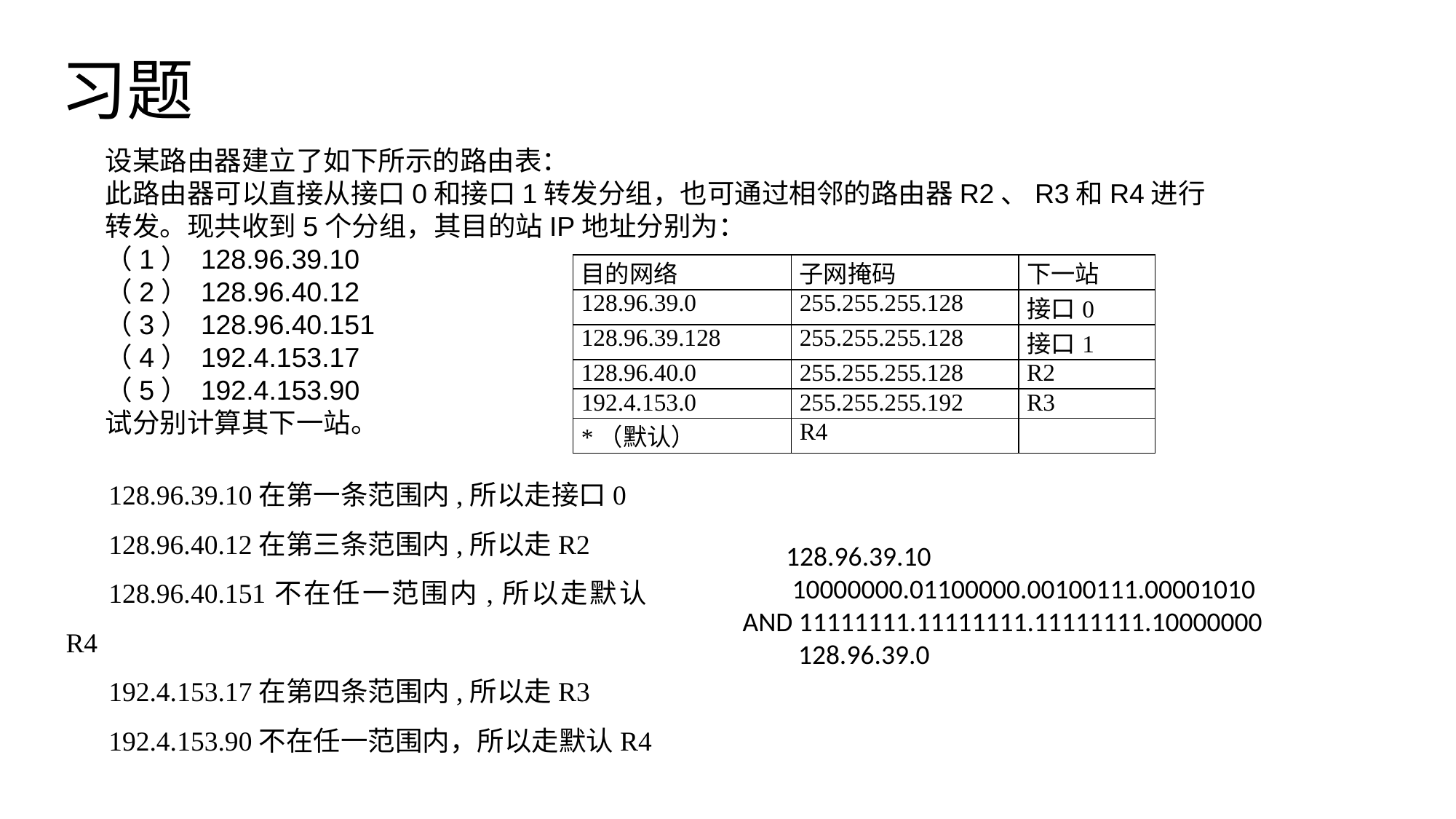

# 习题
设某路由器建立了如下所示的路由表：
此路由器可以直接从接口0和接口1转发分组，也可通过相邻的路由器R2、R3和R4进行转发。现共收到5个分组，其目的站IP地址分别为：
（1） 128.96.39.10
（2） 128.96.40.12
（3） 128.96.40.151
（4） 192.4.153.17
（5） 192.4.153.90
试分别计算其下一站。
| 目的网络 | 子网掩码 | 下一站 |
| --- | --- | --- |
| 128.96.39.0 | 255.255.255.128 | 接口0 |
| 128.96.39.128 | 255.255.255.128 | 接口1 |
| 128.96.40.0 | 255.255.255.128 | R2 |
| 192.4.153.0 | 255.255.255.192 | R3 |
| \*（默认） | R4 |  |
128.96.39.10在第一条范围内,所以走接口0
128.96.40.12在第三条范围内,所以走R2
128.96.40.151不在任一范围内,所以走默认R4
192.4.153.17在第四条范围内,所以走R3
192.4.153.90不在任一范围内，所以走默认R4
       128.96.39.10
        10000000.01100000.00100111.00001010
AND 11111111.11111111.11111111.10000000
         128.96.39.0